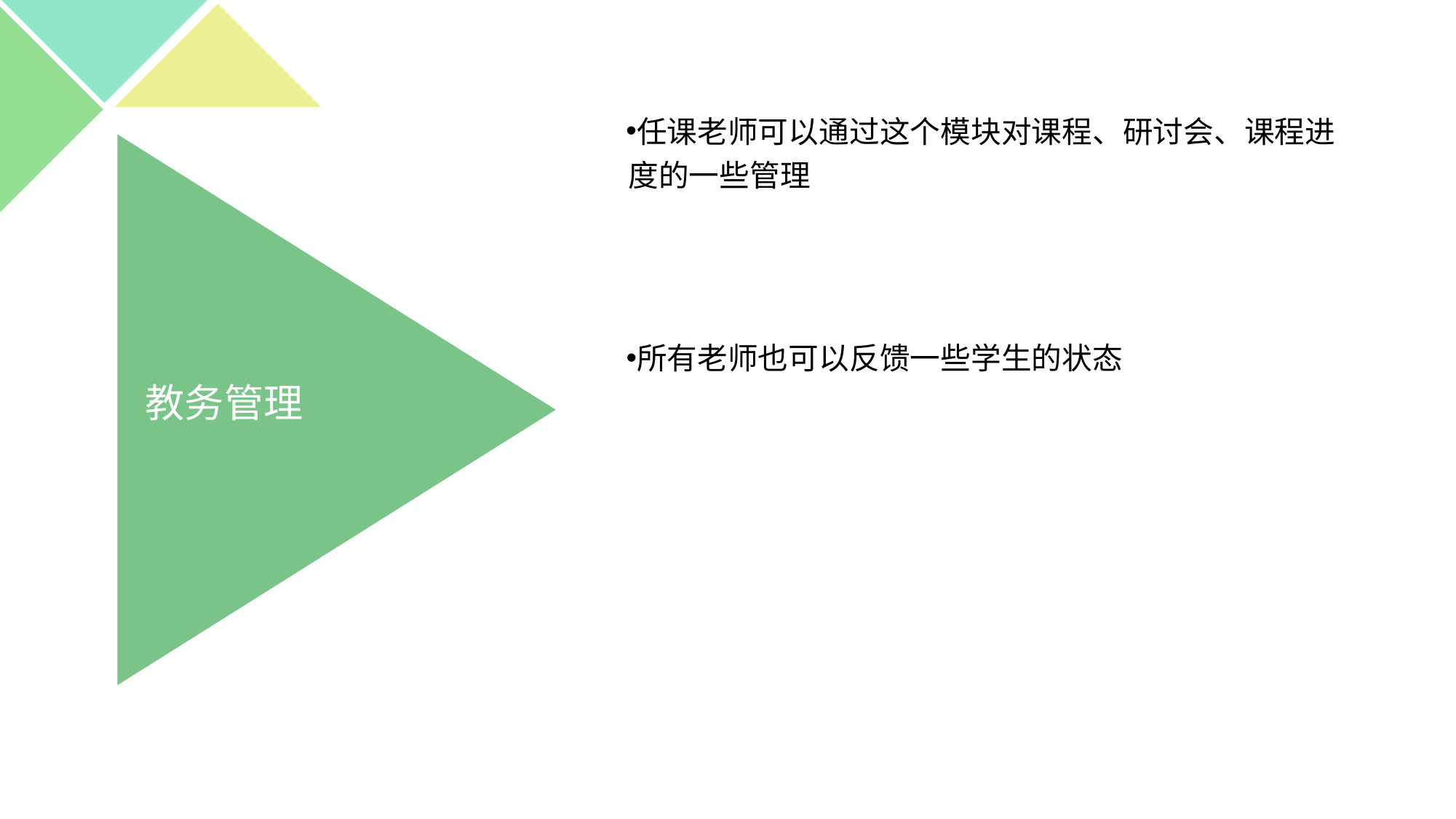

任课老师可以通过这个模块对课程、研讨会、课程进度的一些管理

教务管理
所有老师也可以反馈一些学生的状态